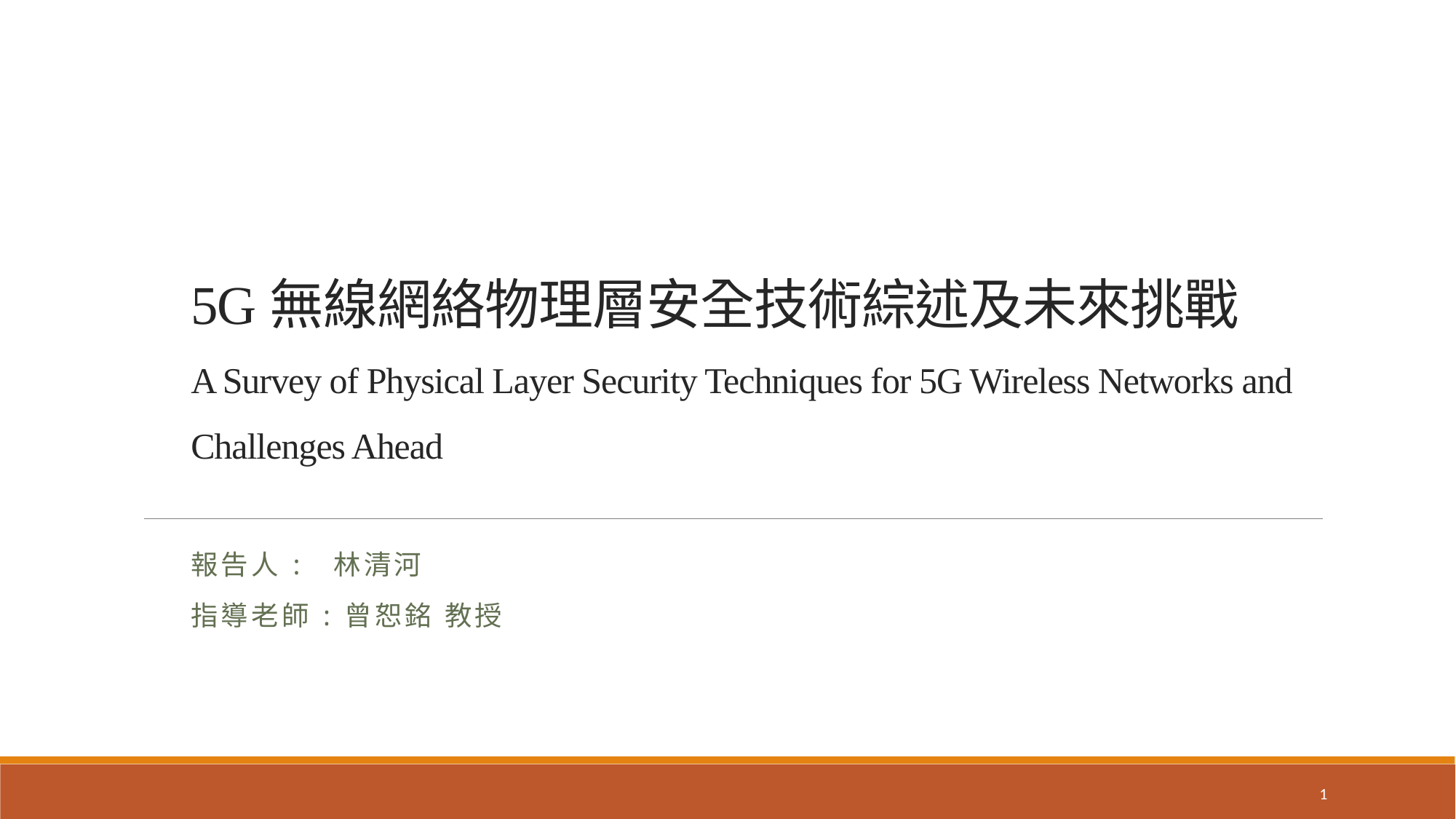

# 5G無線網絡物理層安全技術綜述及未來挑戰 A Survey of Physical Layer Security Techniques for 5G Wireless Networks and Challenges Ahead
報告人: 林清河
指導老師:曾恕銘 教授
1